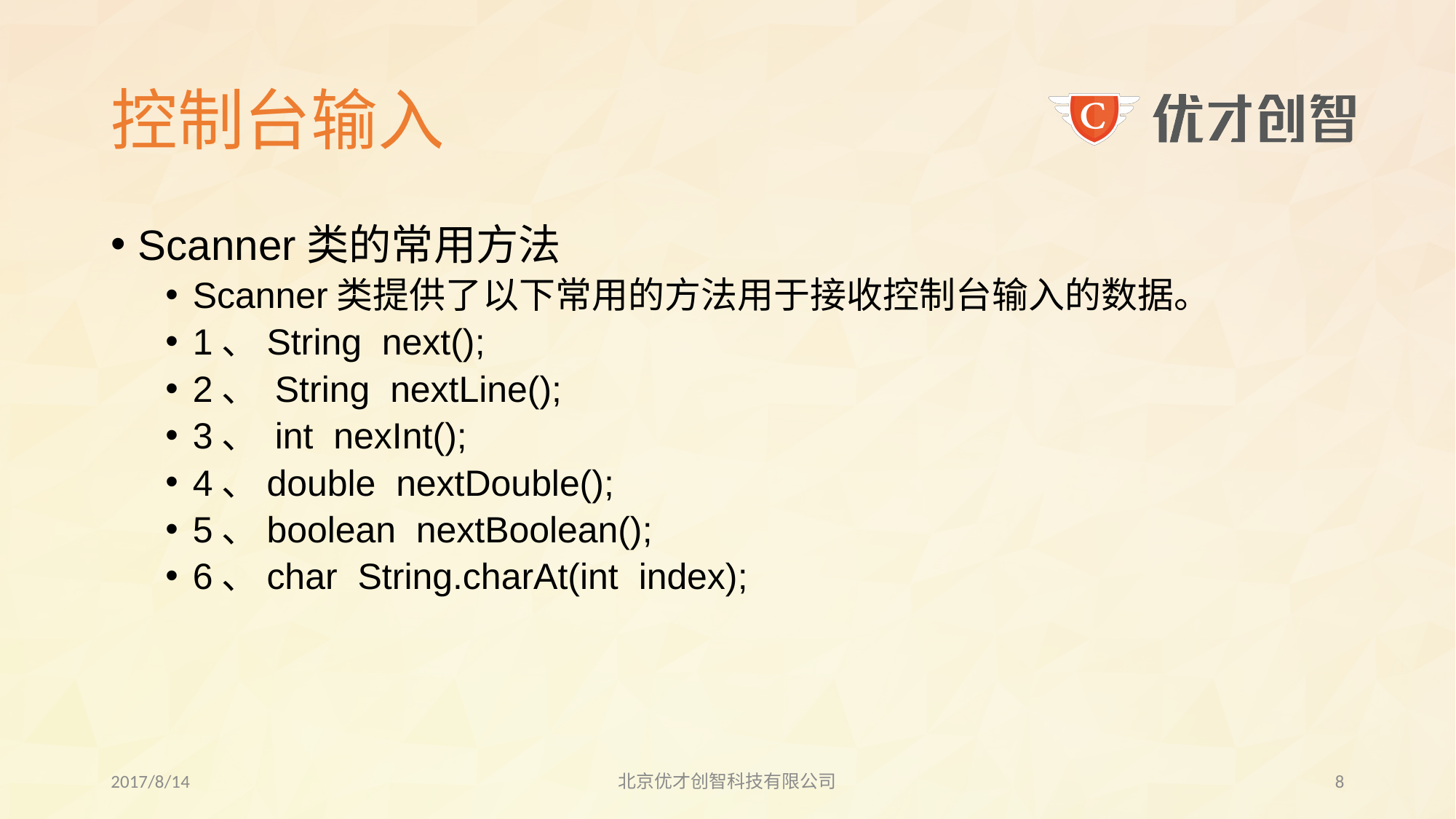

# 控制台输入
Scanner类的常用方法
Scanner类提供了以下常用的方法用于接收控制台输入的数据。
1、String  next();
2、 String  nextLine();
3、 int  nexInt();
4、double  nextDouble();
5、boolean  nextBoolean();
6、char  String.charAt(int  index);
2017/8/14
北京优才创智科技有限公司
8